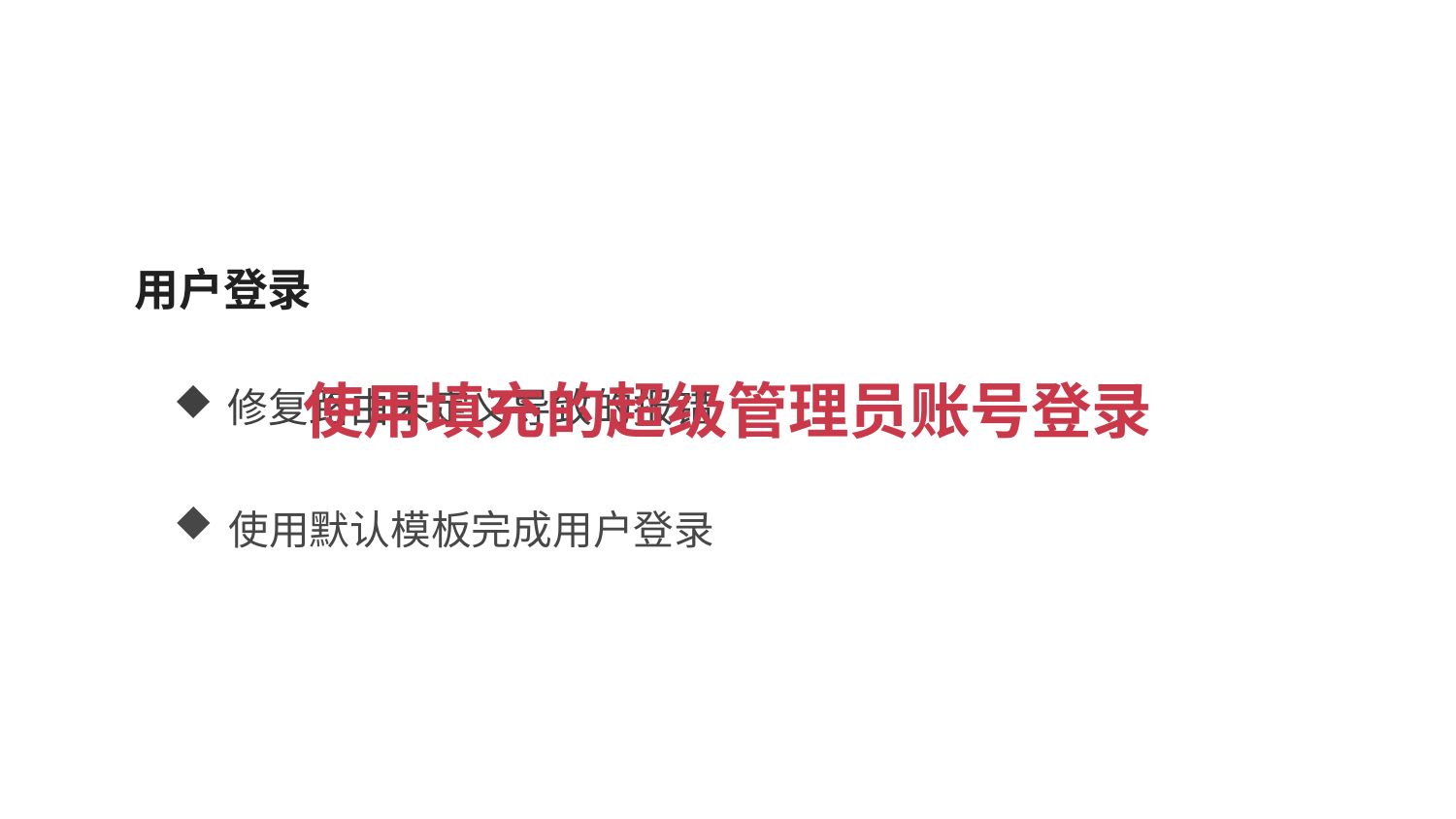

用户登录
使用填充的超级管理员账号登录
修复路由未定义导致的报错
使用默认模板完成用户登录